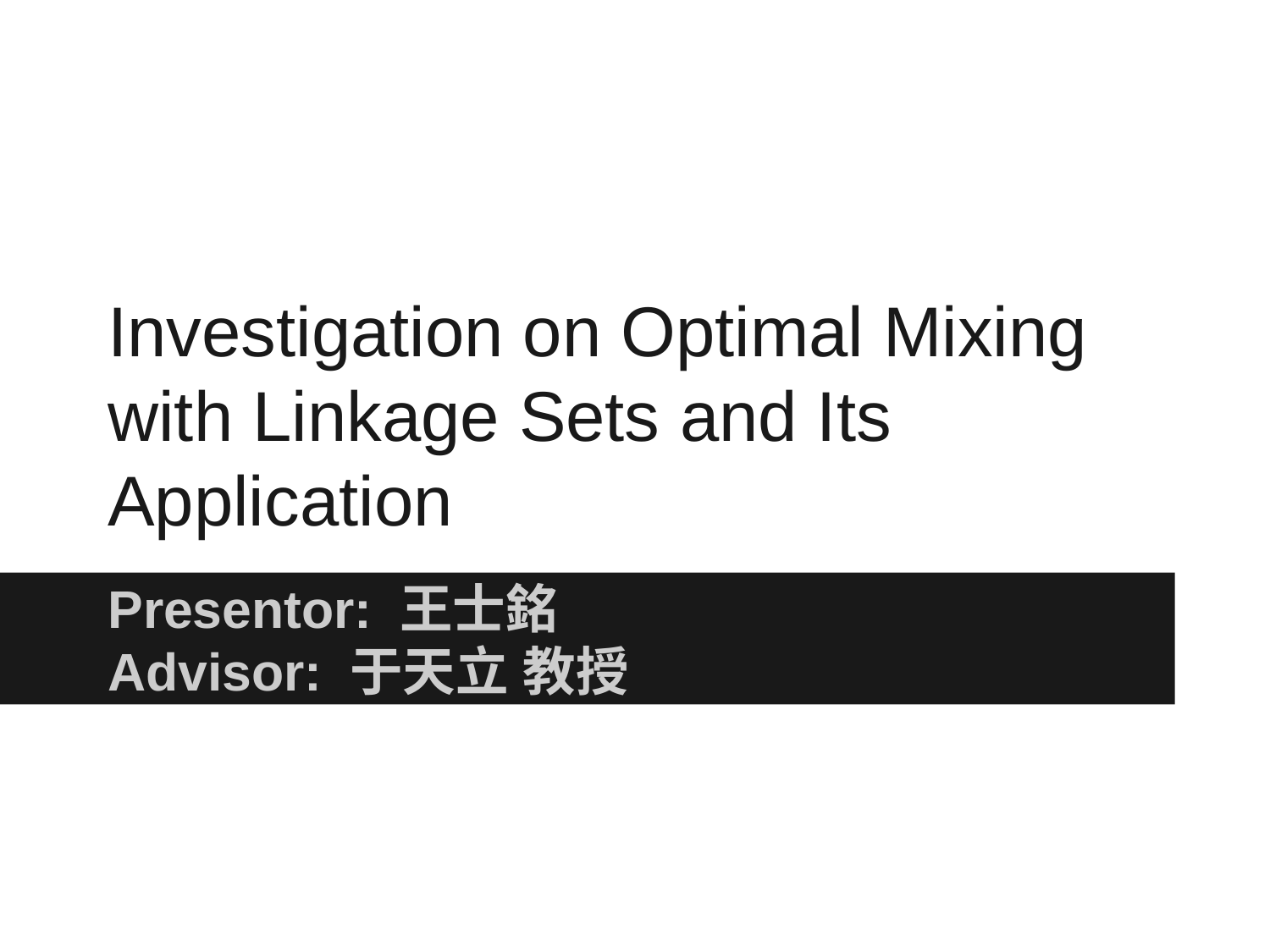

# Investigation on Optimal Mixing with Linkage Sets and Its Application
Presentor: 王士銘
Advisor: 于天立 教授